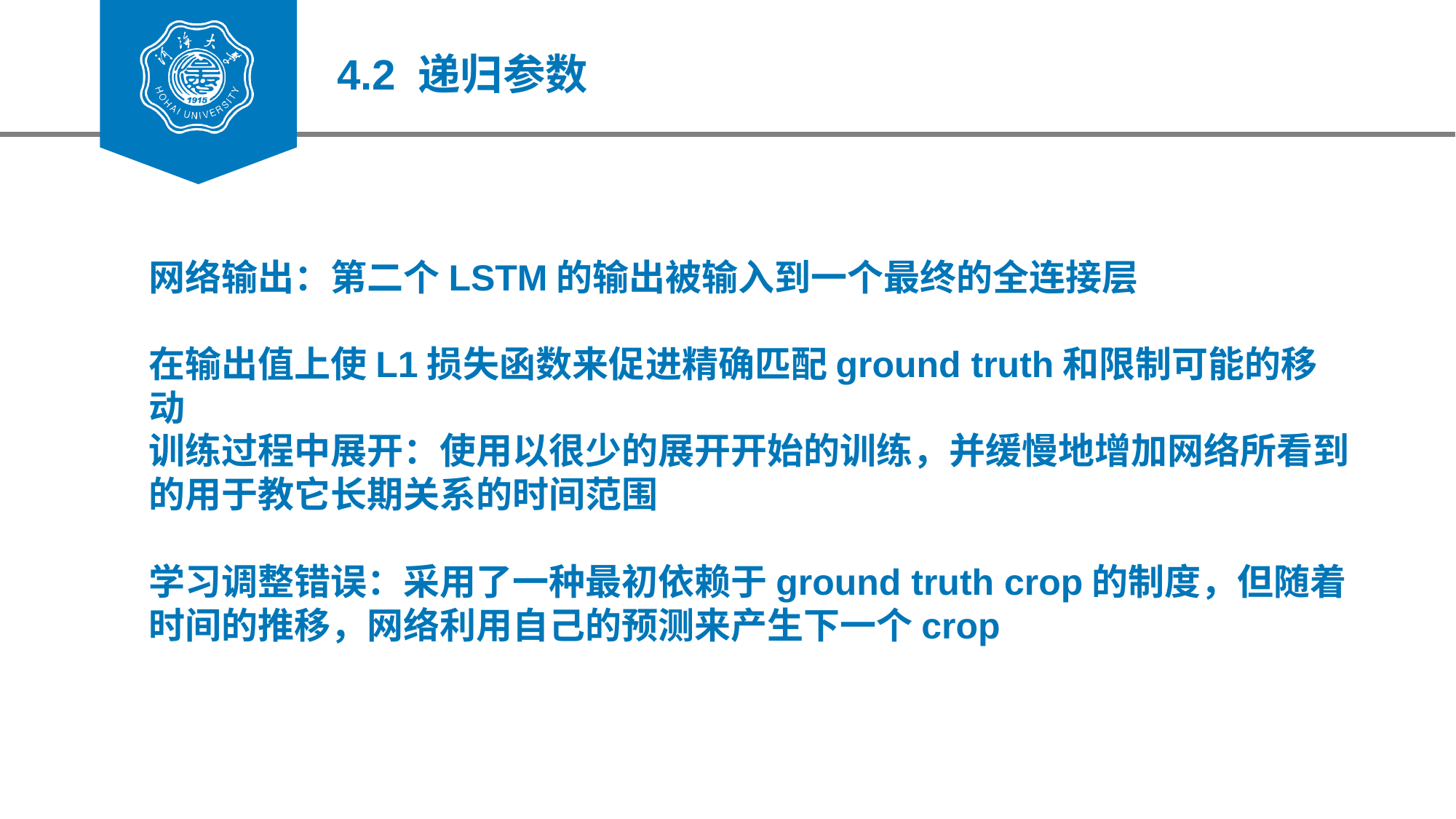

4.2 递归参数
网络输出：第二个LSTM的输出被输入到一个最终的全连接层
在输出值上使L1损失函数来促进精确匹配ground truth和限制可能的移动
训练过程中展开：使用以很少的展开开始的训练，并缓慢地增加网络所看到的用于教它长期关系的时间范围
学习调整错误：采用了一种最初依赖于ground truth crop的制度，但随着时间的推移，网络利用自己的预测来产生下一个crop